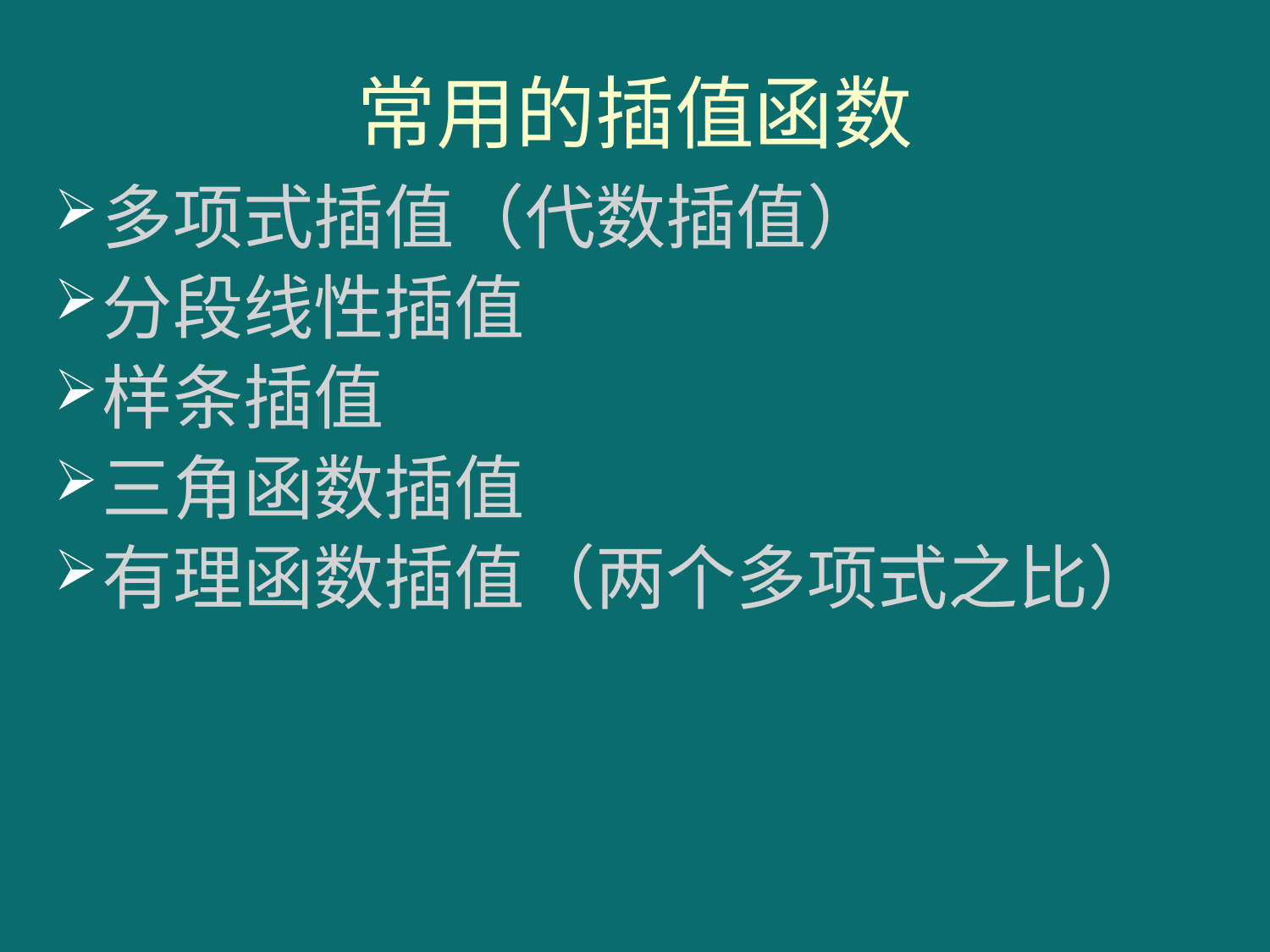

# 常用的插值函数
多项式插值（代数插值）
分段线性插值
样条插值
三角函数插值
有理函数插值（两个多项式之比）